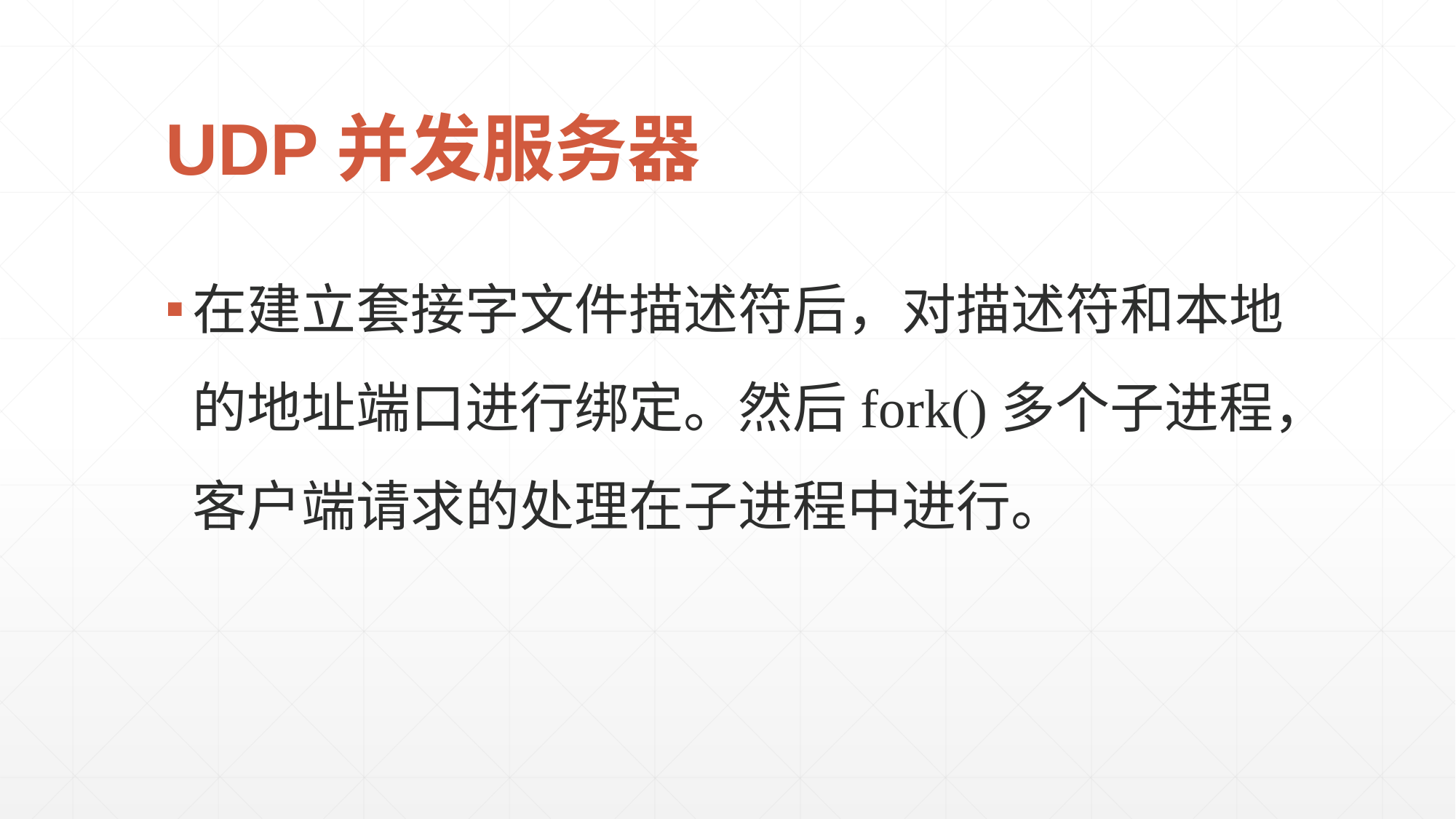

# UDP并发服务器
在建立套接字文件描述符后，对描述符和本地的地址端口进行绑定。然后fork()多个子进程，客户端请求的处理在子进程中进行。